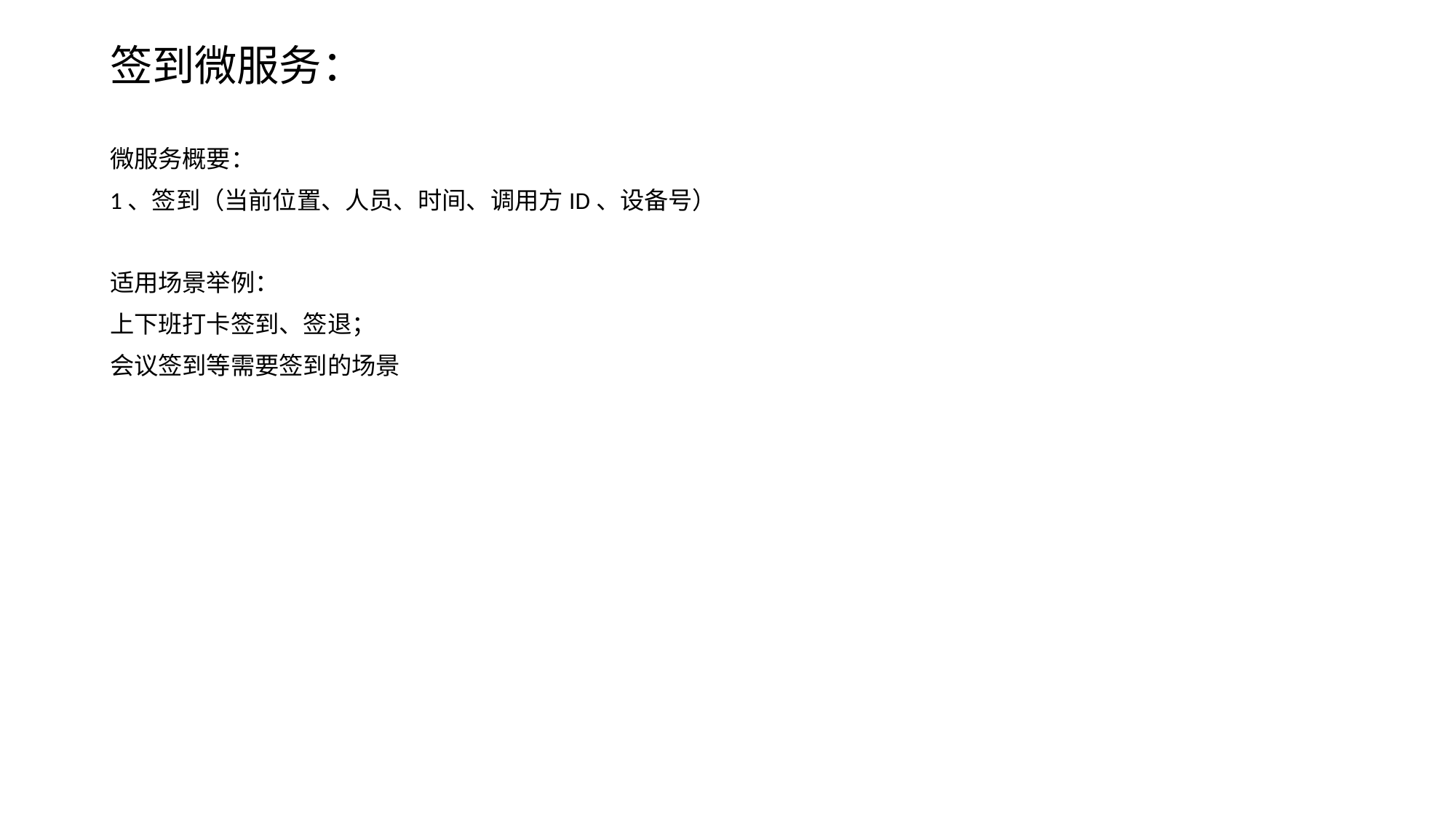

签到微服务：

微服务概要：
1、签到（当前位置、人员、时间、调用方ID、设备号）

适用场景举例：
上下班打卡签到、签退；
会议签到等需要签到的场景